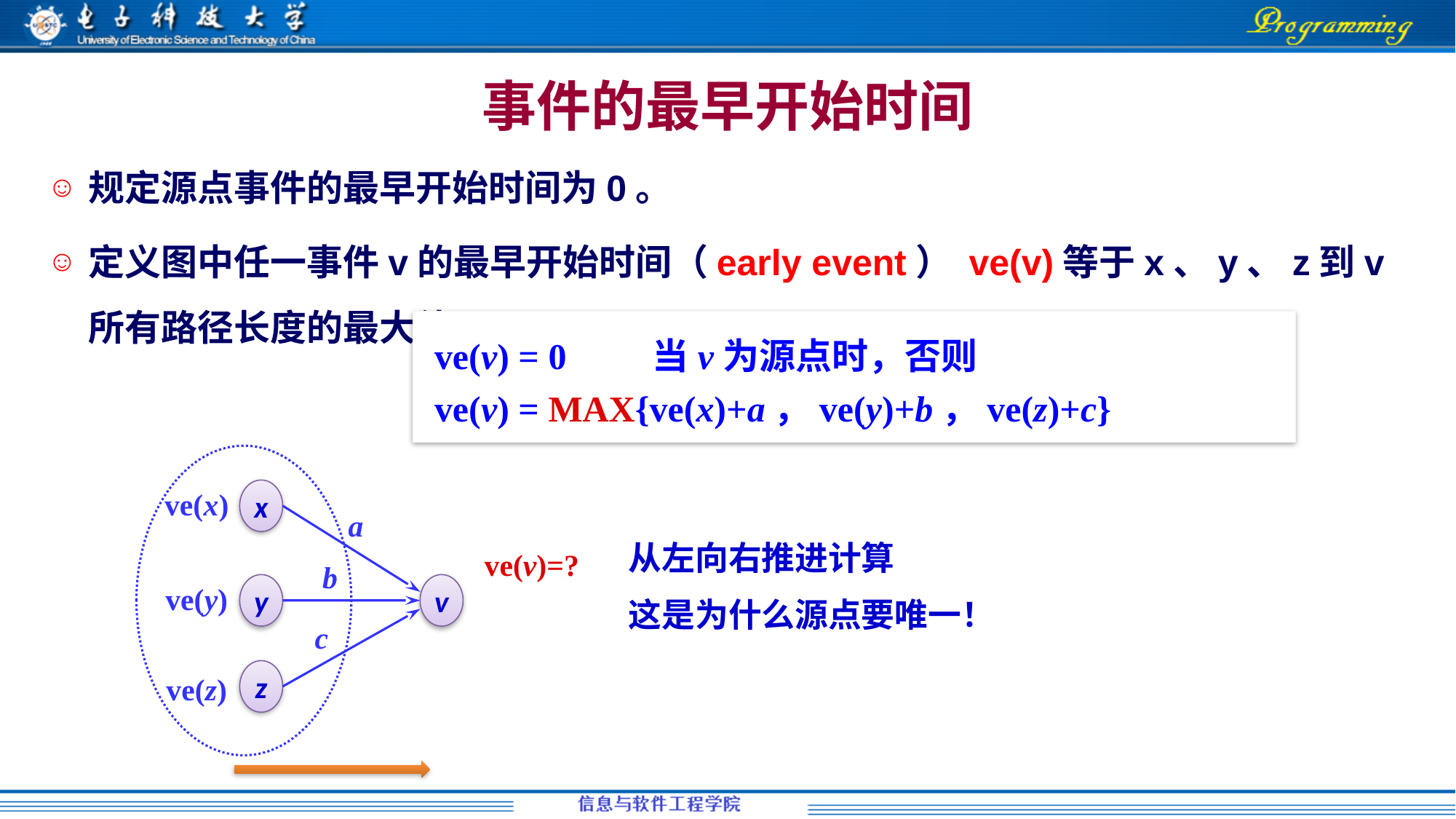

# 事件的最早开始时间
规定源点事件的最早开始时间为0。
定义图中任一事件v的最早开始时间（early event） ve(v)等于x、y、z到v所有路径长度的最大值：

ve(v) = 0　     当v为源点时，否则
ve(v) = MAX{ve(x)+a，ve(y)+b，ve(z)+c}

x
ve(x)
a

ve(v)=?
b
ve(y)
y
v

c
z
ve(z)
从左向右推进计算
这是为什么源点要唯一！